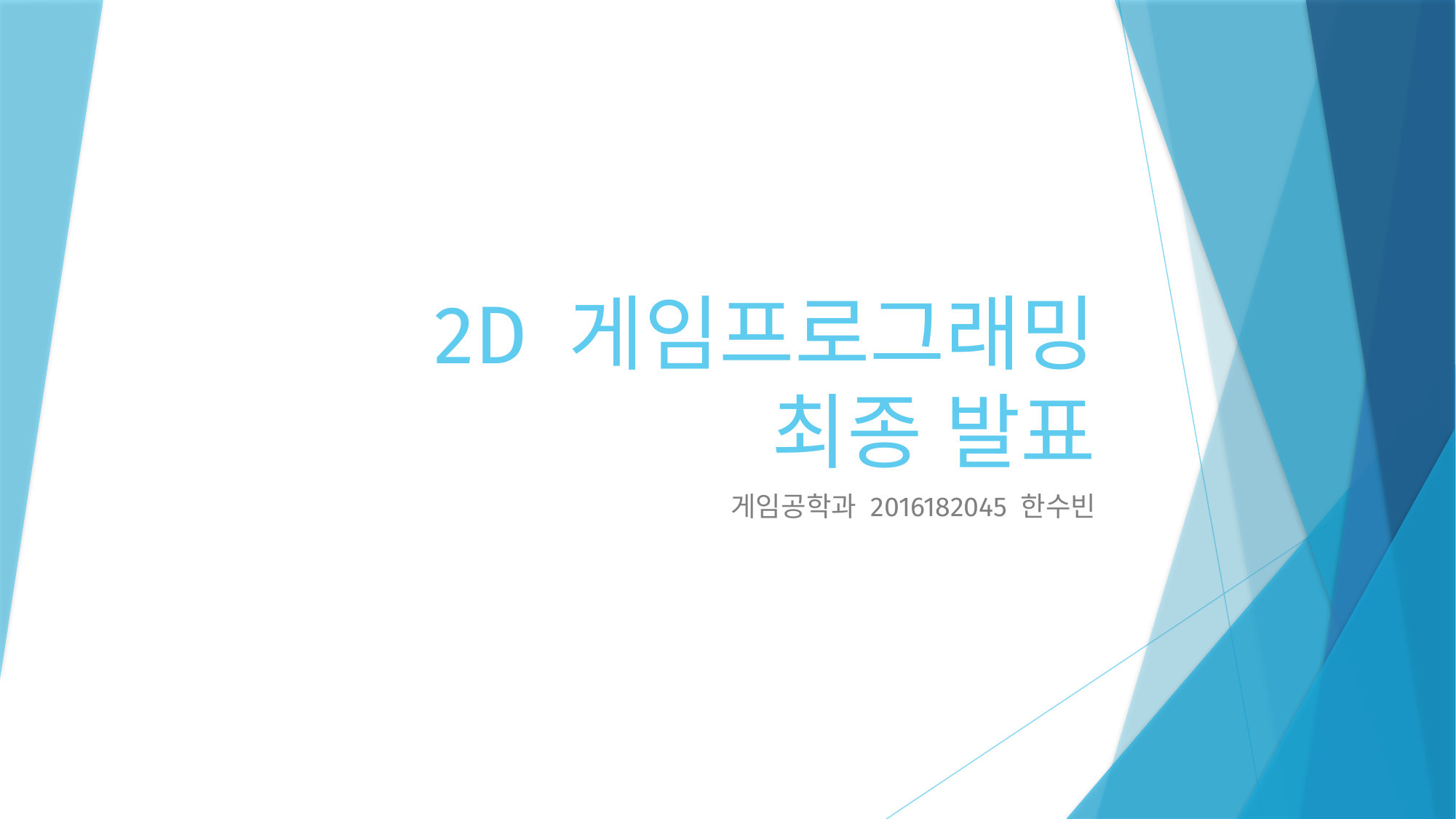

# 2D 게임프로그래밍 최종 발표
게임공학과 2016182045 한수빈